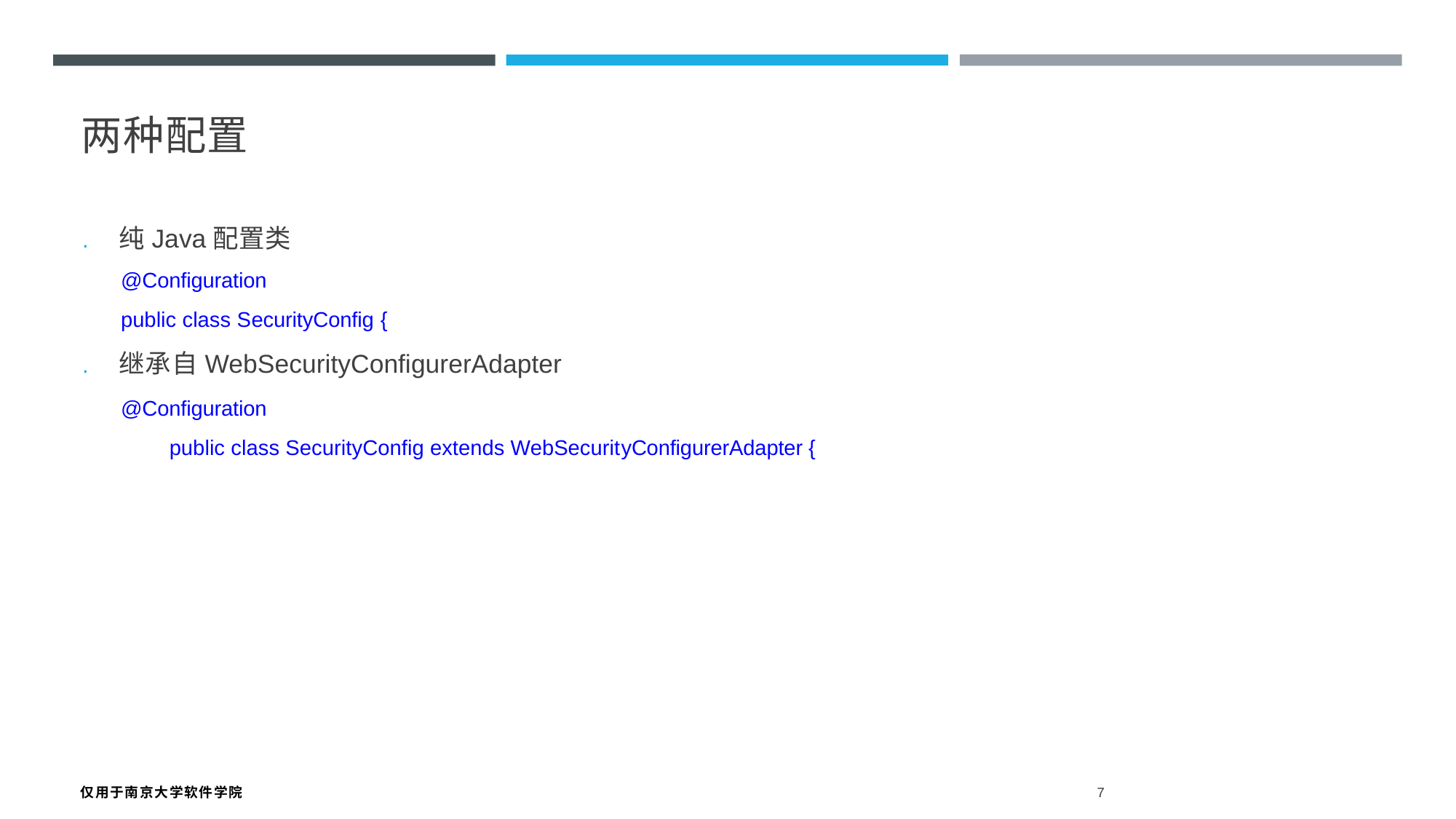

两种配置

.   纯Java配置类
@Configuration
public class SecurityConfig {
.   继承自WebSecurityConfigurerAdapter
@Configuration

public class SecurityConfig extends WebSecurityConfigurerAdapter {

仅用于南京大学软件学院                                                                                                                                                                                                                                                                                 7